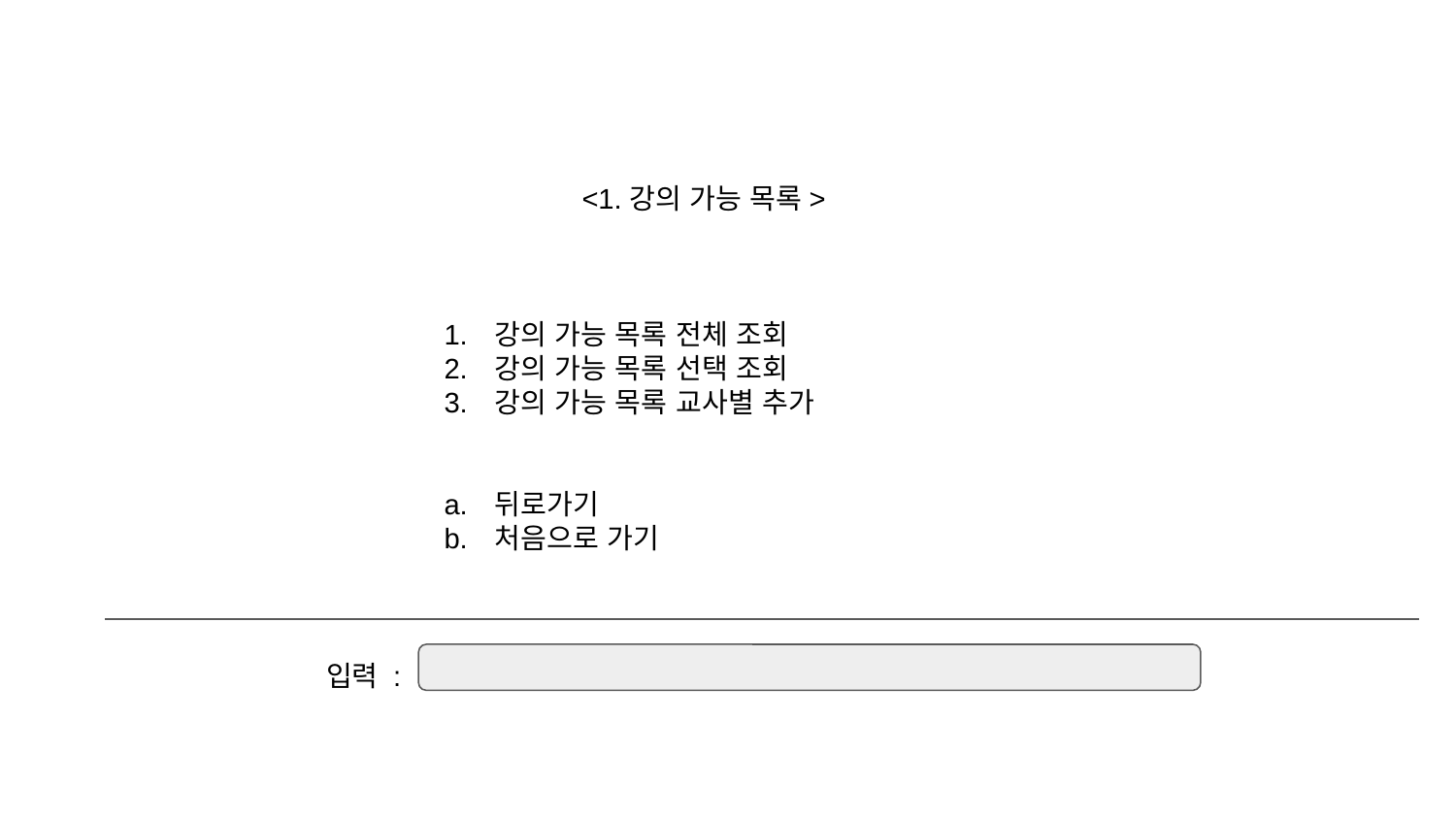

<1.강의 가능 목록>

강의 가능 목록 전체 조회
강의 가능 목록 선택 조회
강의 가능 목록 교사별 추가

뒤로가기
처음으로 가기
입력 :